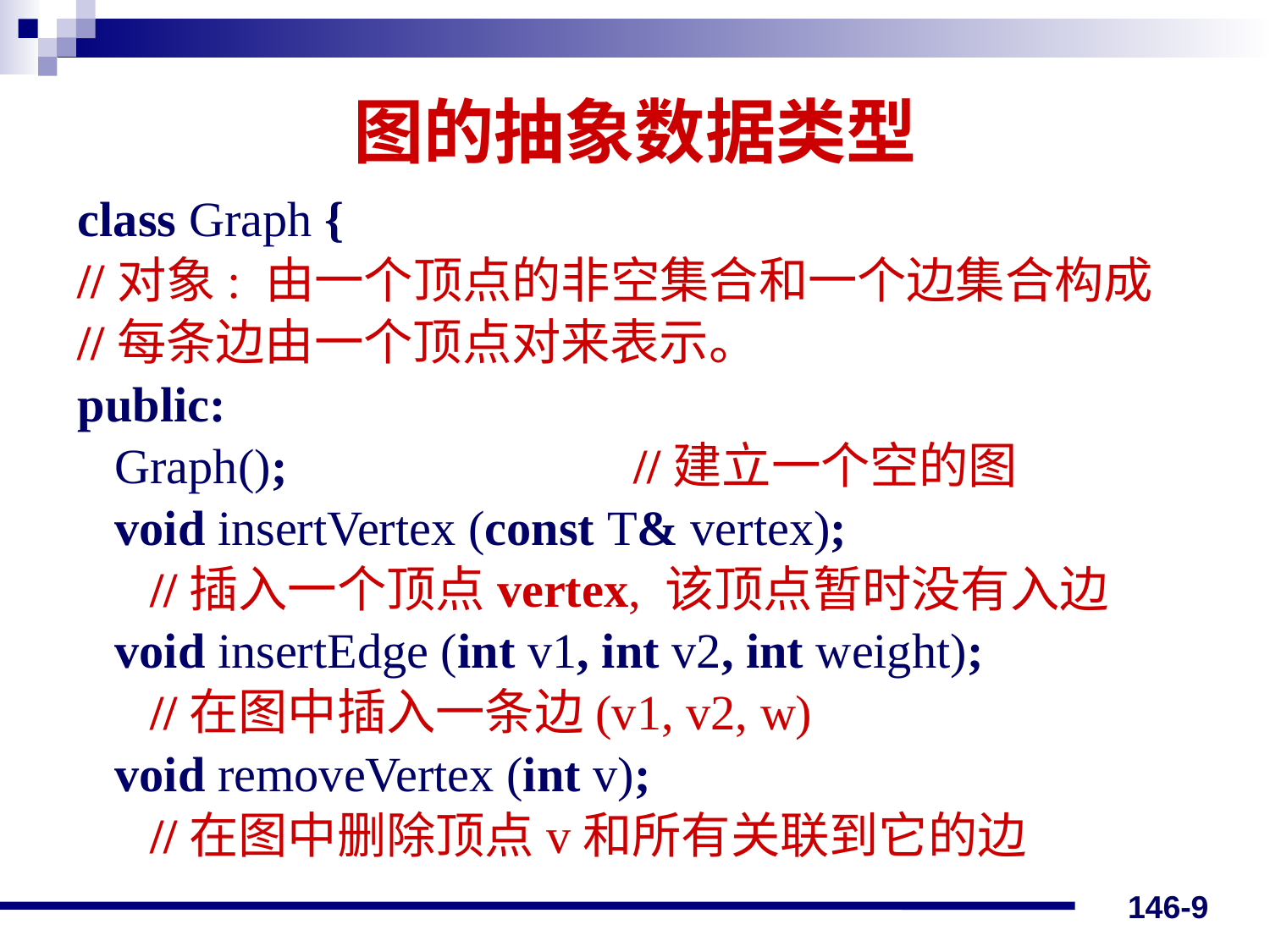

# 图的抽象数据类型
class Graph {
//对象: 由一个顶点的非空集合和一个边集合构成
//每条边由一个顶点对来表示。
public:
   Graph();			//建立一个空的图
   void insertVertex (const T& vertex);
	  //插入一个顶点vertex, 该顶点暂时没有入边
   void insertEdge (int v1, int v2, int weight);
	  //在图中插入一条边(v1, v2, w)
   void removeVertex (int v);
	  //在图中删除顶点v和所有关联到它的边
146-9